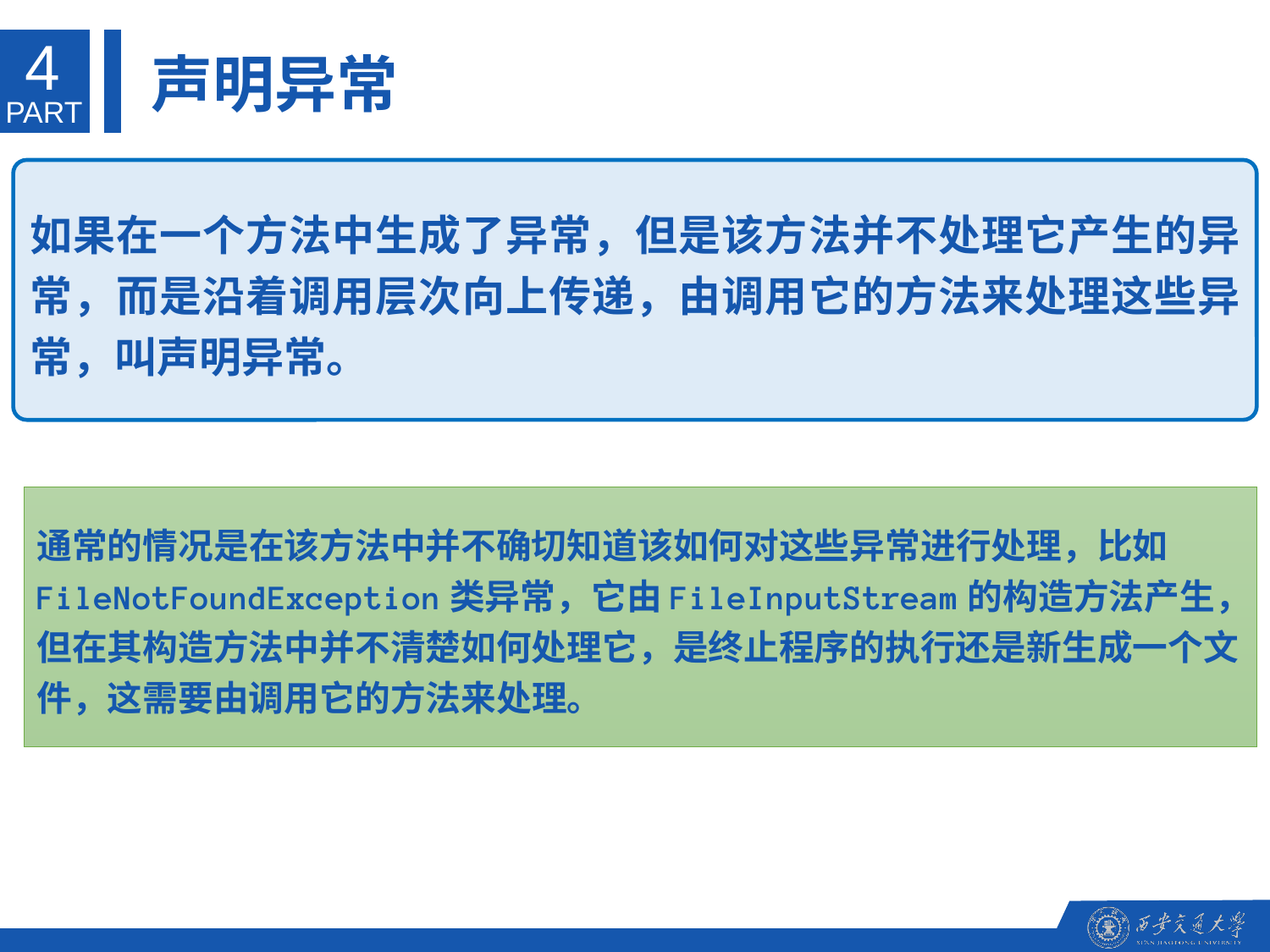

4
声明异常
PART
如果在一个方法中生成了异常，但是该方法并不处理它产生的异常，而是沿着调用层次向上传递，由调用它的方法来处理这些异常，叫声明异常。
通常的情况是在该方法中并不确切知道该如何对这些异常进行处理，比如FileNotFoundException类异常，它由FileInputStream的构造方法产生，但在其构造方法中并不清楚如何处理它，是终止程序的执行还是新生成一个文件，这需要由调用它的方法来处理。